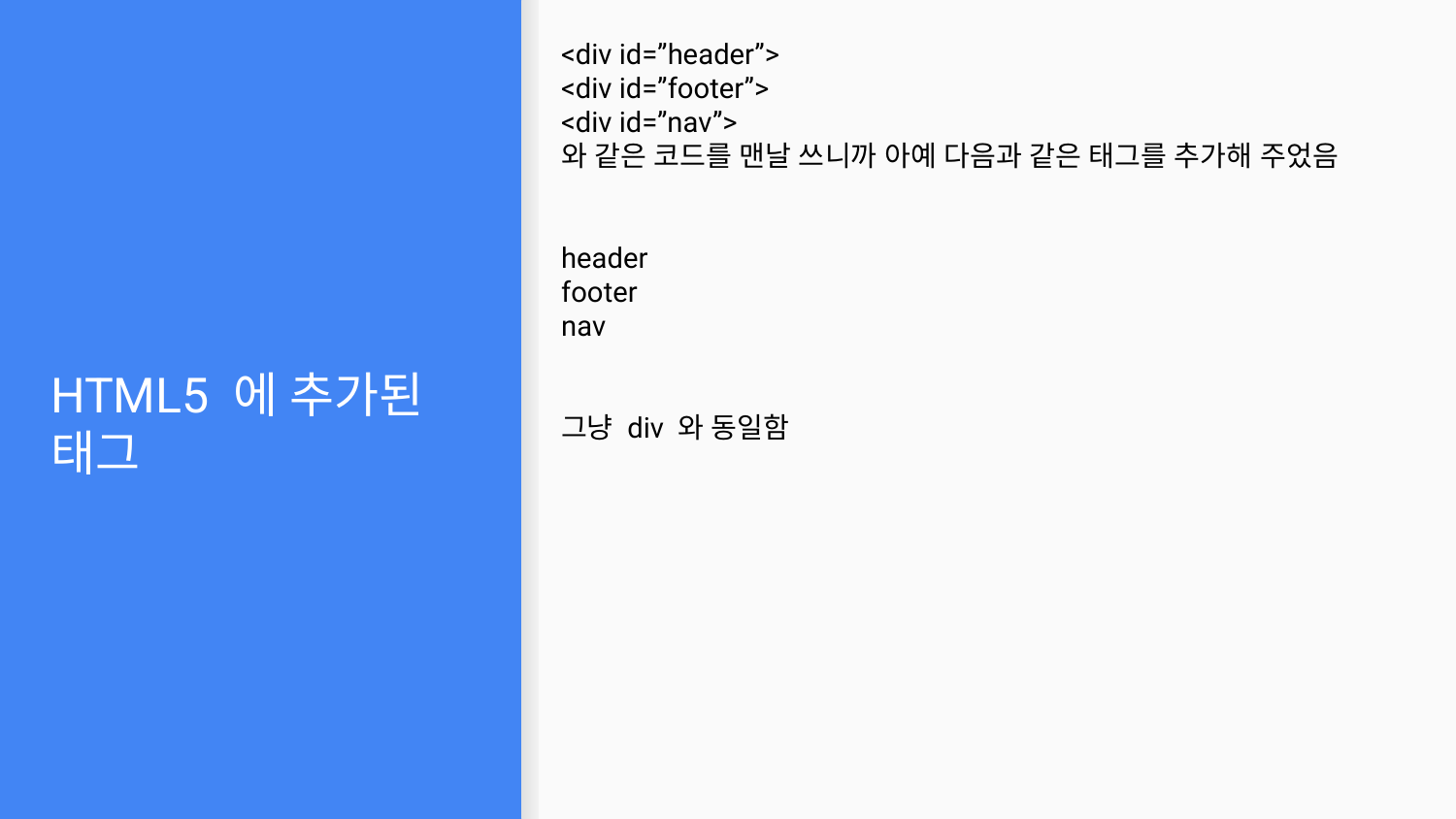

<div id=”header”>
<div id=”footer”>
<div id=”nav”>
와 같은 코드를 맨날 쓰니까 아예 다음과 같은 태그를 추가해 주었음

header
footer
nav

그냥 div 와 동일함
# HTML5 에 추가된 태그